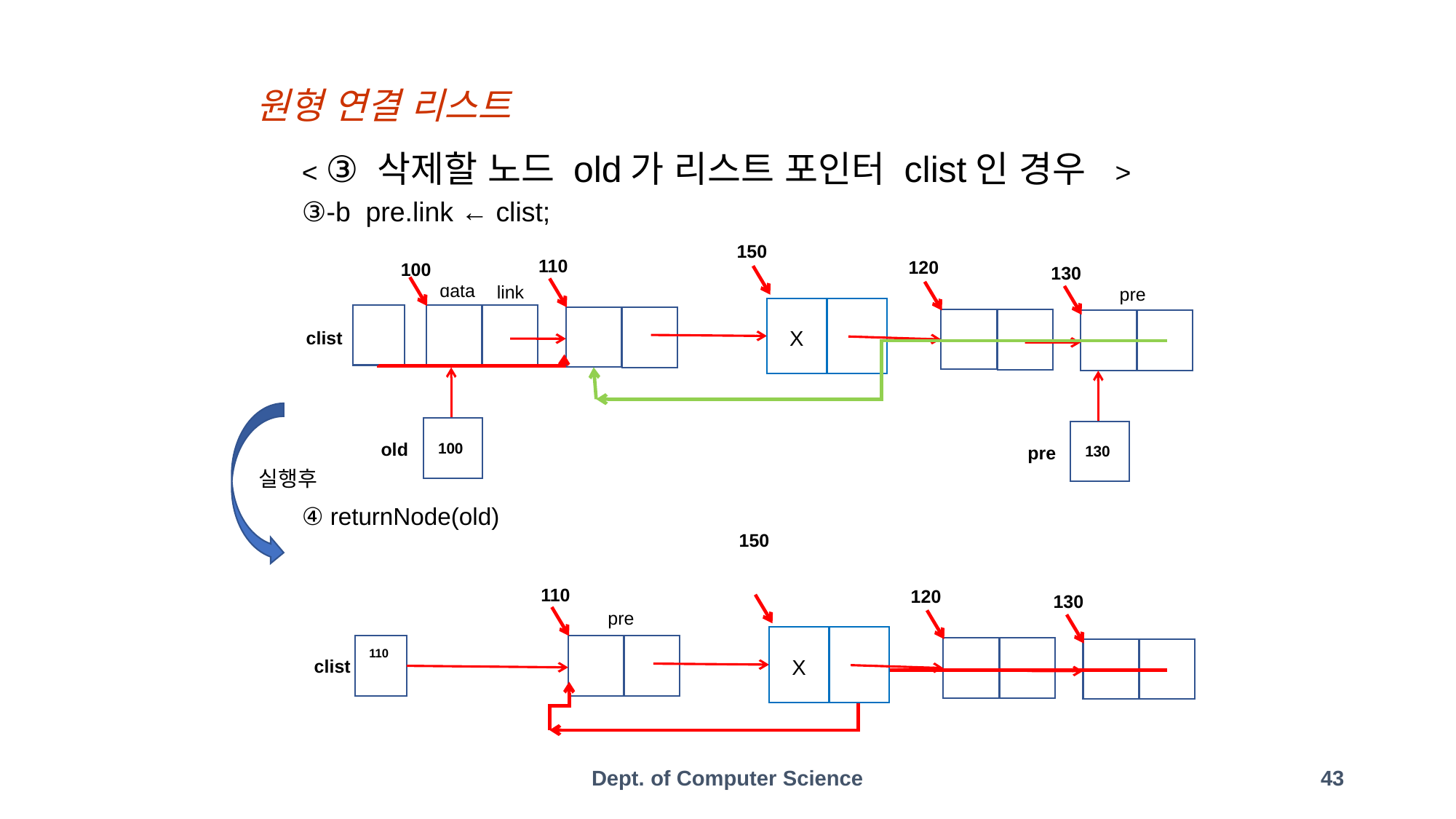

원형 연결 리스트
< ③ 삭제할 노드 old가 리스트 포인터 clist인 경우  >
③-b  pre.link ← clist;

④ returnNode(old)

150
110
120
100
130
data
link
pre

X
clist

old
100

pre
130

실행후
150
110
120
130
pre

110
X
clist
Dept. of Computer Science
43